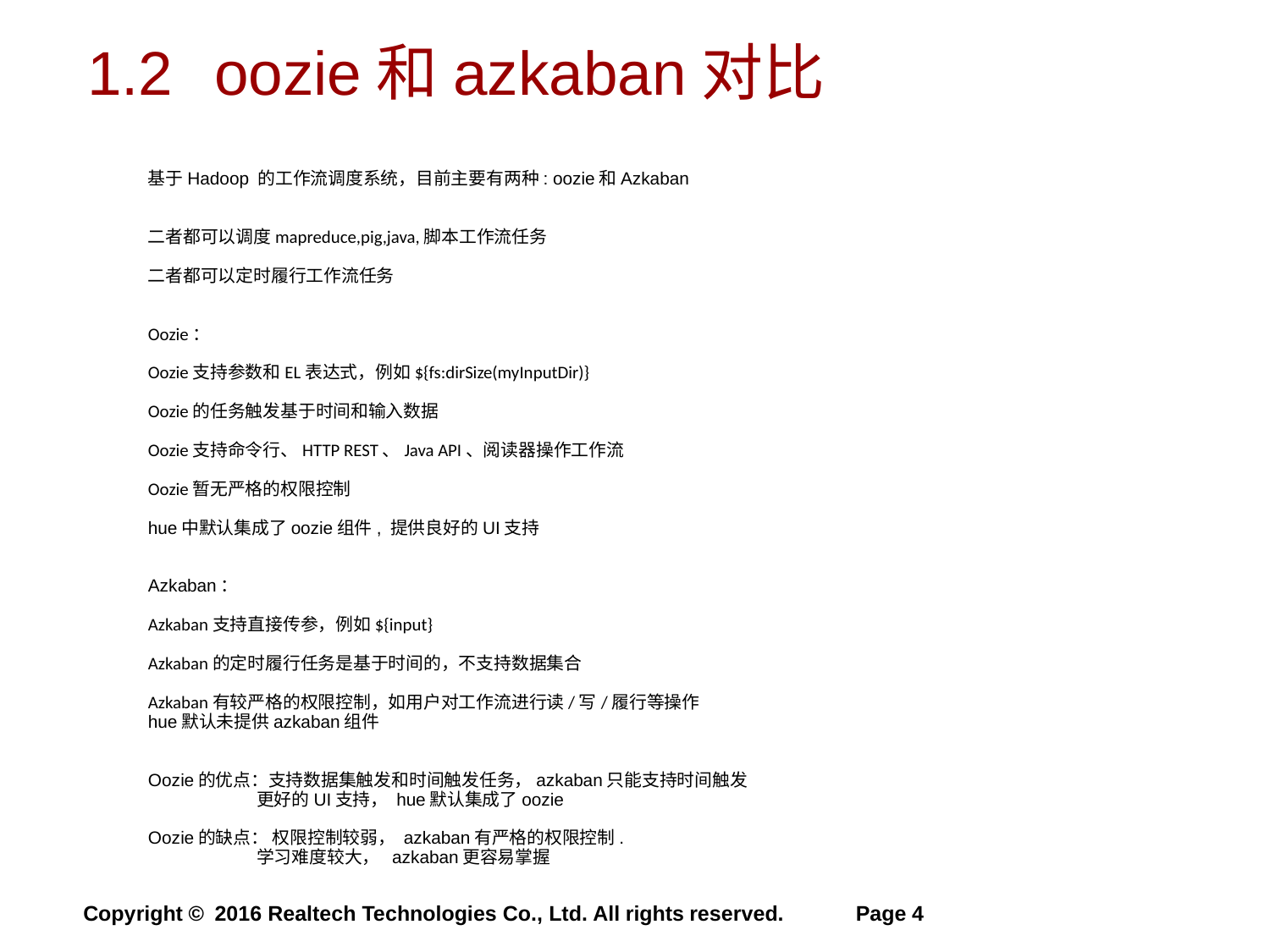

1.2	oozie和azkaban对比
基于Hadoop 的工作流调度系统，目前主要有两种: oozie和Azkaban

二者都可以调度mapreduce,pig,java,脚本工作流任务

二者都可以定时履行工作流任务

Oozie：

Oozie支持参数和EL表达式，例如${fs:dirSize(myInputDir)}

Oozie的任务触发基于时间和输入数据

Oozie支持命令行、HTTP REST、Java API、阅读器操作工作流

Oozie暂无严格的权限控制

hue中默认集成了oozie组件, 提供良好的UI支持

Azkaban：

Azkaban支持直接传参，例如${input}

Azkaban的定时履行任务是基于时间的，不支持数据集合

Azkaban有较严格的权限控制，如用户对工作流进行读/写/履行等操作
hue默认未提供azkaban组件

Oozie的优点：支持数据集触发和时间触发任务，azkaban只能支持时间触发
                          更好的UI支持， hue默认集成了oozie

Oozie的缺点： 权限控制较弱， azkaban有严格的权限控制.
                          学习难度较大，  azkaban更容易掌握
Copyright ©  2016 Realtech Technologies Co., Ltd. All rights reserved.
Page 4